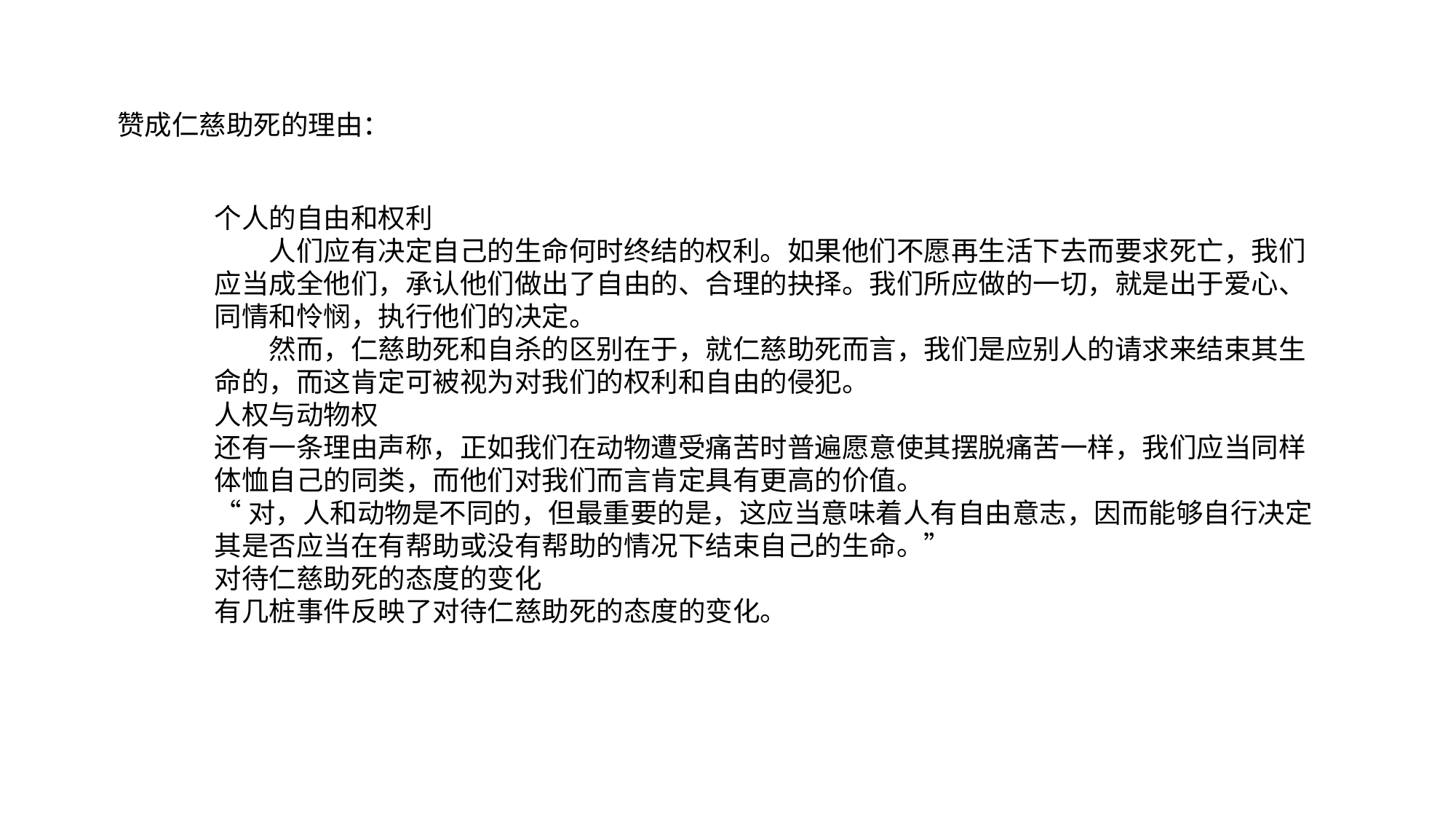

赞成仁慈助死的理由：
个人的自由和权利
　　人们应有决定自己的生命何时终结的权利。如果他们不愿再生活下去而要求死亡，我们应当成全他们，承认他们做出了自由的、合理的抉择。我们所应做的一切，就是出于爱心、同情和怜悯，执行他们的决定。
　　然而，仁慈助死和自杀的区别在于，就仁慈助死而言，我们是应别人的请求来结束其生命的，而这肯定可被视为对我们的权利和自由的侵犯。
人权与动物权
还有一条理由声称，正如我们在动物遭受痛苦时普遍愿意使其摆脱痛苦一样，我们应当同样体恤自己的同类，而他们对我们而言肯定具有更高的价值。
“对，人和动物是不同的，但最重要的是，这应当意味着人有自由意志，因而能够自行决定其是否应当在有帮助或没有帮助的情况下结束自己的生命。”
对待仁慈助死的态度的变化
有几桩事件反映了对待仁慈助死的态度的变化。